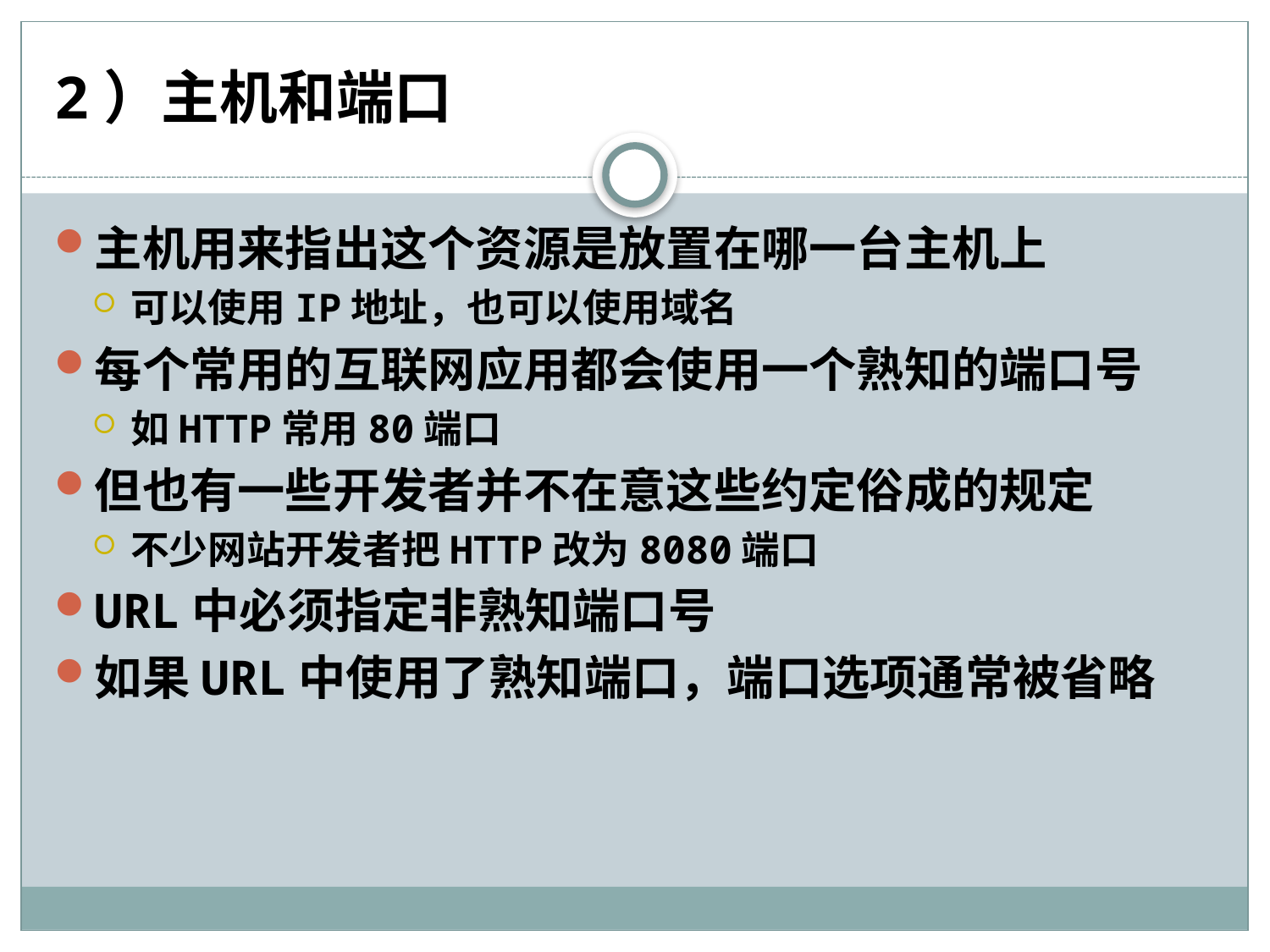

# 2）主机和端口
主机用来指出这个资源是放置在哪一台主机上
可以使用IP地址，也可以使用域名
每个常用的互联网应用都会使用一个熟知的端口号
如HTTP常用80端口
但也有一些开发者并不在意这些约定俗成的规定
不少网站开发者把HTTP改为8080端口
URL中必须指定非熟知端口号
如果URL中使用了熟知端口，端口选项通常被省略